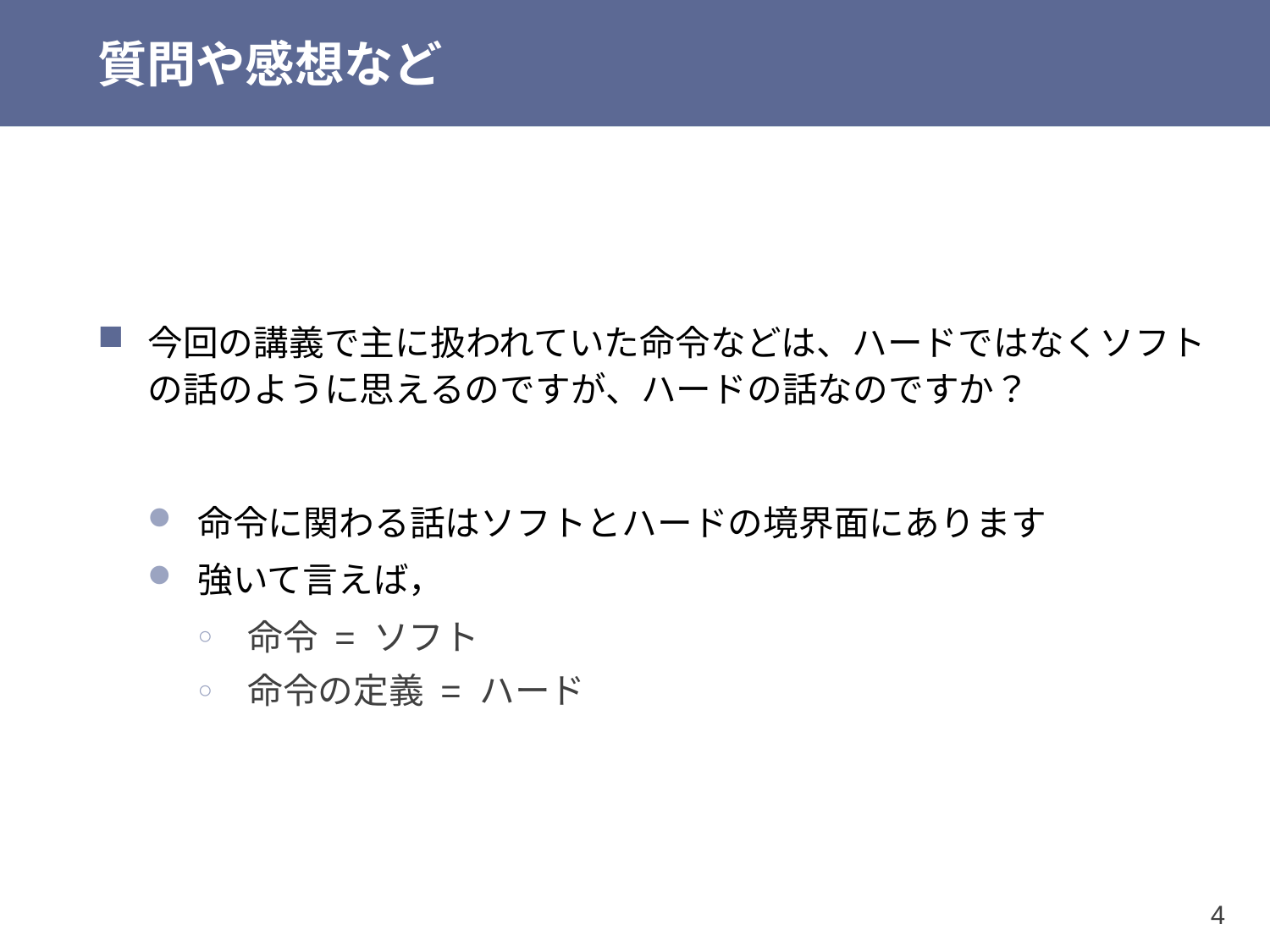

# 質問や感想など
今回の講義で主に扱われていた命令などは、ハードではなくソフトの話のように思えるのですが、ハードの話なのですか？

命令に関わる話はソフトとハードの境界面にあります
強いて言えば，
命令 = ソフト
命令の定義 = ハード